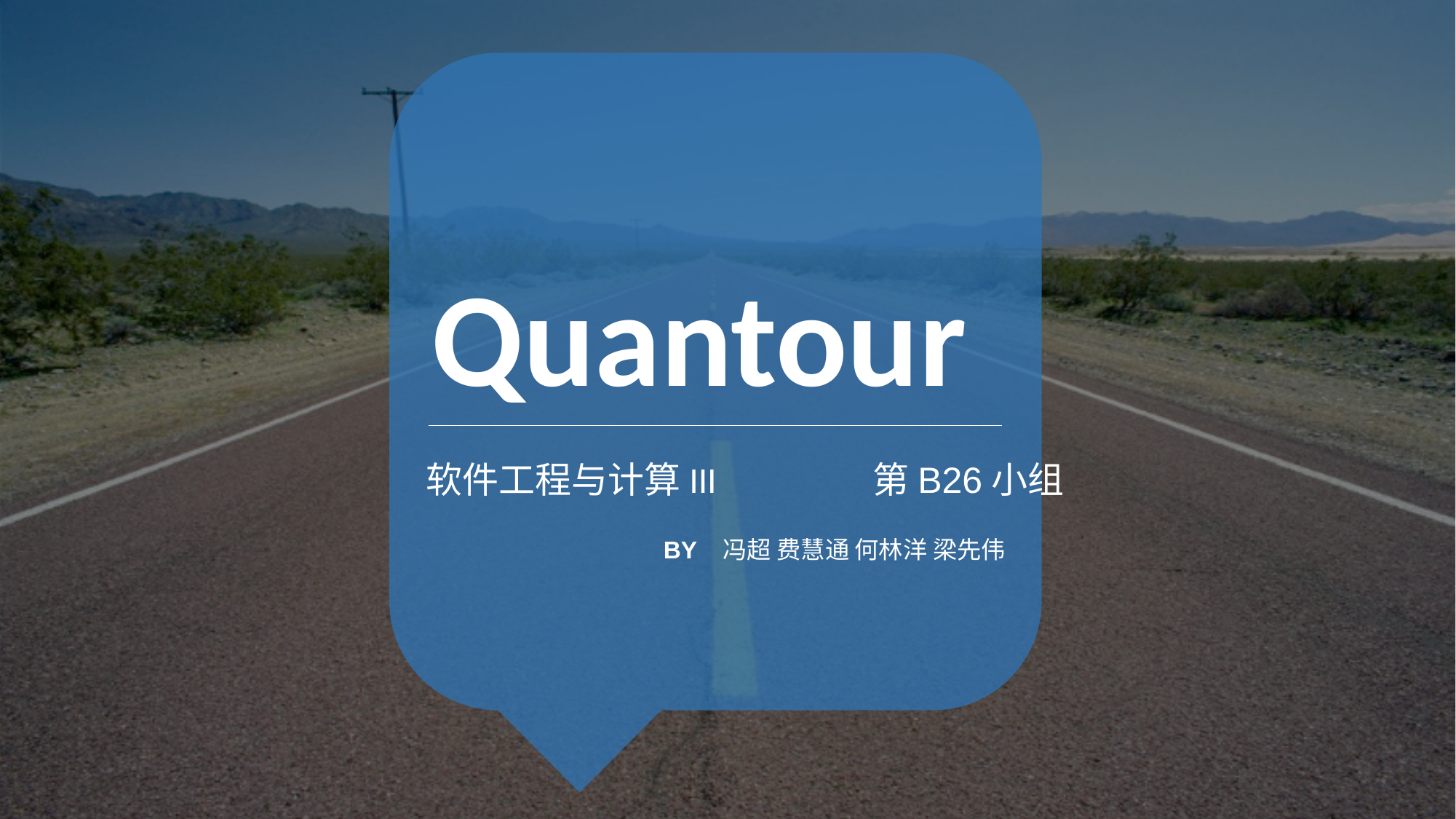

Quantour
软件工程与计算III                  第B26小组
BY   冯超 费慧通 何林洋 梁先伟